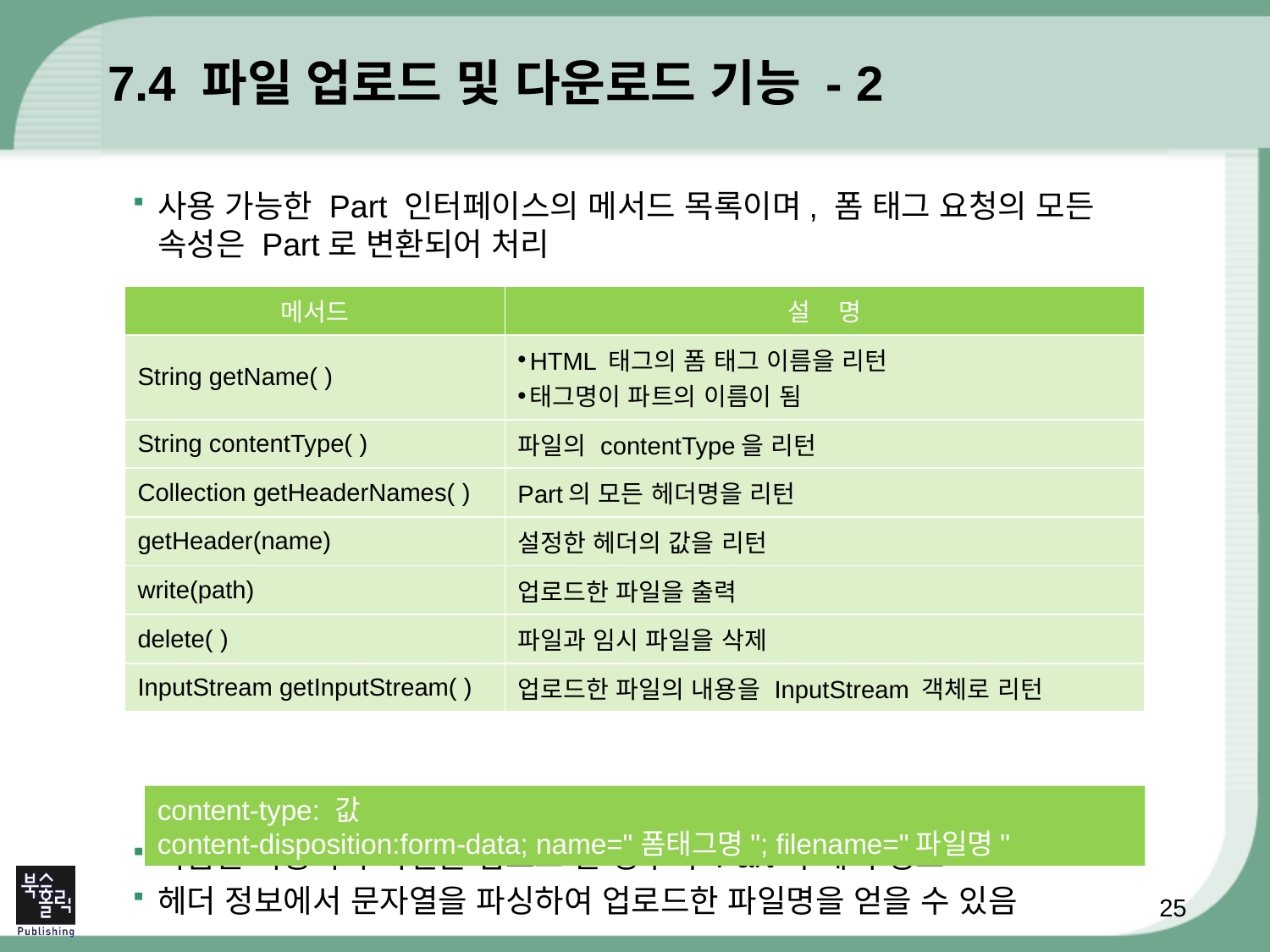

# 7.4 파일 업로드 및 다운로드 기능 - 2
사용 가능한 Part 인터페이스의 메서드 목록이며, 폼 태그 요청의 모든 속성은 Part로 변환되어 처리

다음은 사용자가 파일을 업로드 한 경우의 Part의 헤더 정보
헤더 정보에서 문자열을 파싱하여 업로드한 파일명을 얻을 수 있음
| 메서드 | 설 명 |
| --- | --- |
| String getName( ) | HTML 태그의 폼 태그 이름을 리턴 태그명이 파트의 이름이 됨 |
| String contentType( ) | 파일의 contentType을 리턴 |
| Collection getHeaderNames( ) | Part의 모든 헤더명을 리턴 |
| getHeader(name) | 설정한 헤더의 값을 리턴 |
| write(path) | 업로드한 파일을 출력 |
| delete( ) | 파일과 임시 파일을 삭제 |
| InputStream getInputStream( ) | 업로드한 파일의 내용을 InputStream 객체로 리턴 |
content-type: 값
content-disposition:form-data; name="폼태그명"; filename="파일명"
25